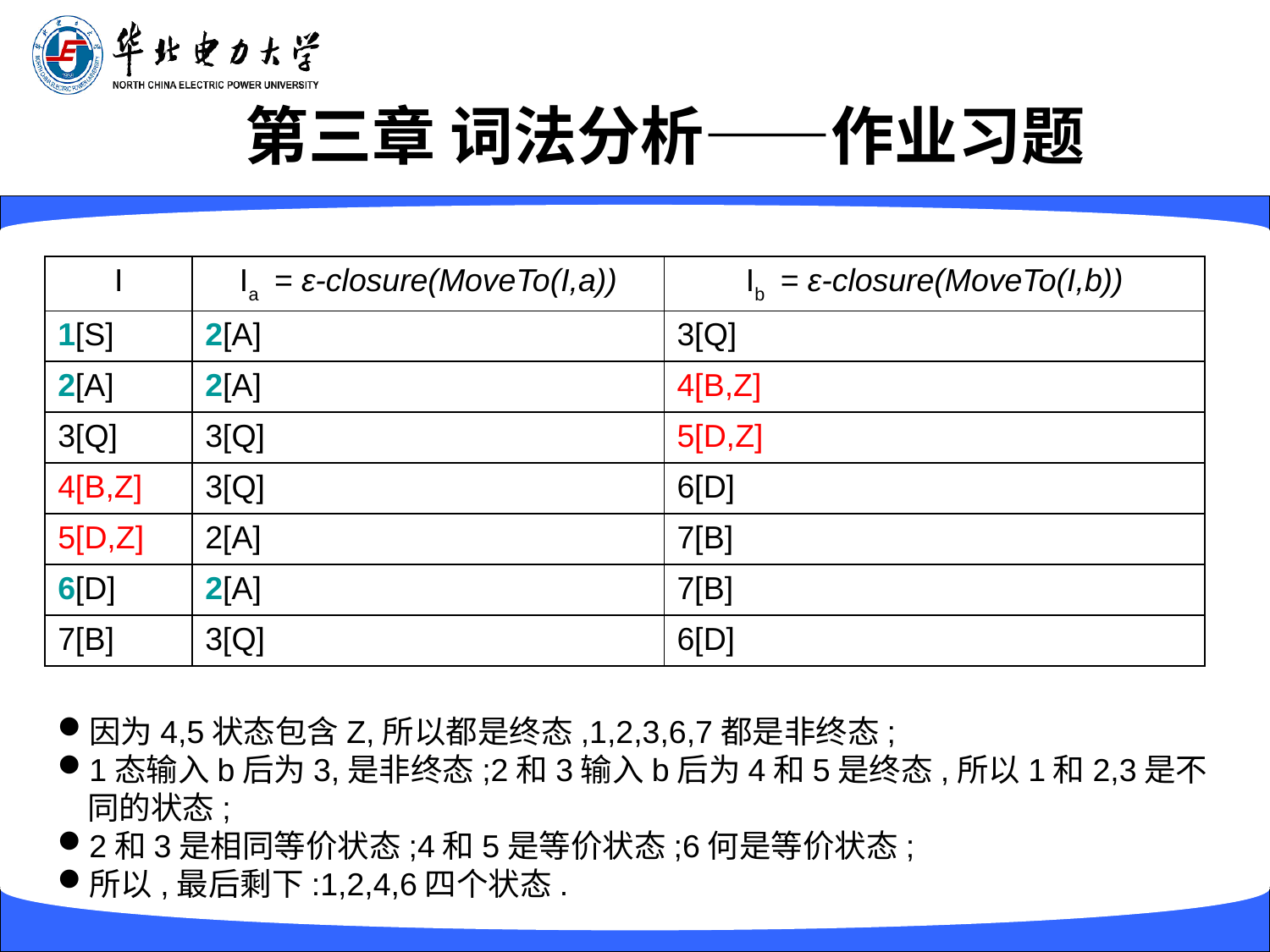

# 第三章 词法分析——作业习题
| I | Ia = ε-closure(MoveTo(I,a)) | Ib = ε-closure(MoveTo(I,b)) |
| --- | --- | --- |
| 1[S] | 2[A] | 3[Q] |
| 2[A] | 2[A] | 4[B,Z] |
| 3[Q] | 3[Q] | 5[D,Z] |
| 4[B,Z] | 3[Q] | 6[D] |
| 5[D,Z] | 2[A] | 7[B] |
| 6[D] | 2[A] | 7[B] |
| 7[B] | 3[Q] | 6[D] |
因为4,5状态包含Z,所以都是终态,1,2,3,6,7都是非终态;
1态输入b后为3,是非终态;2和3输入b后为4和5是终态,所以1和2,3是不同的状态;
2和3是相同等价状态;4和5是等价状态;6何是等价状态;
所以,最后剩下:1,2,4,6四个状态.